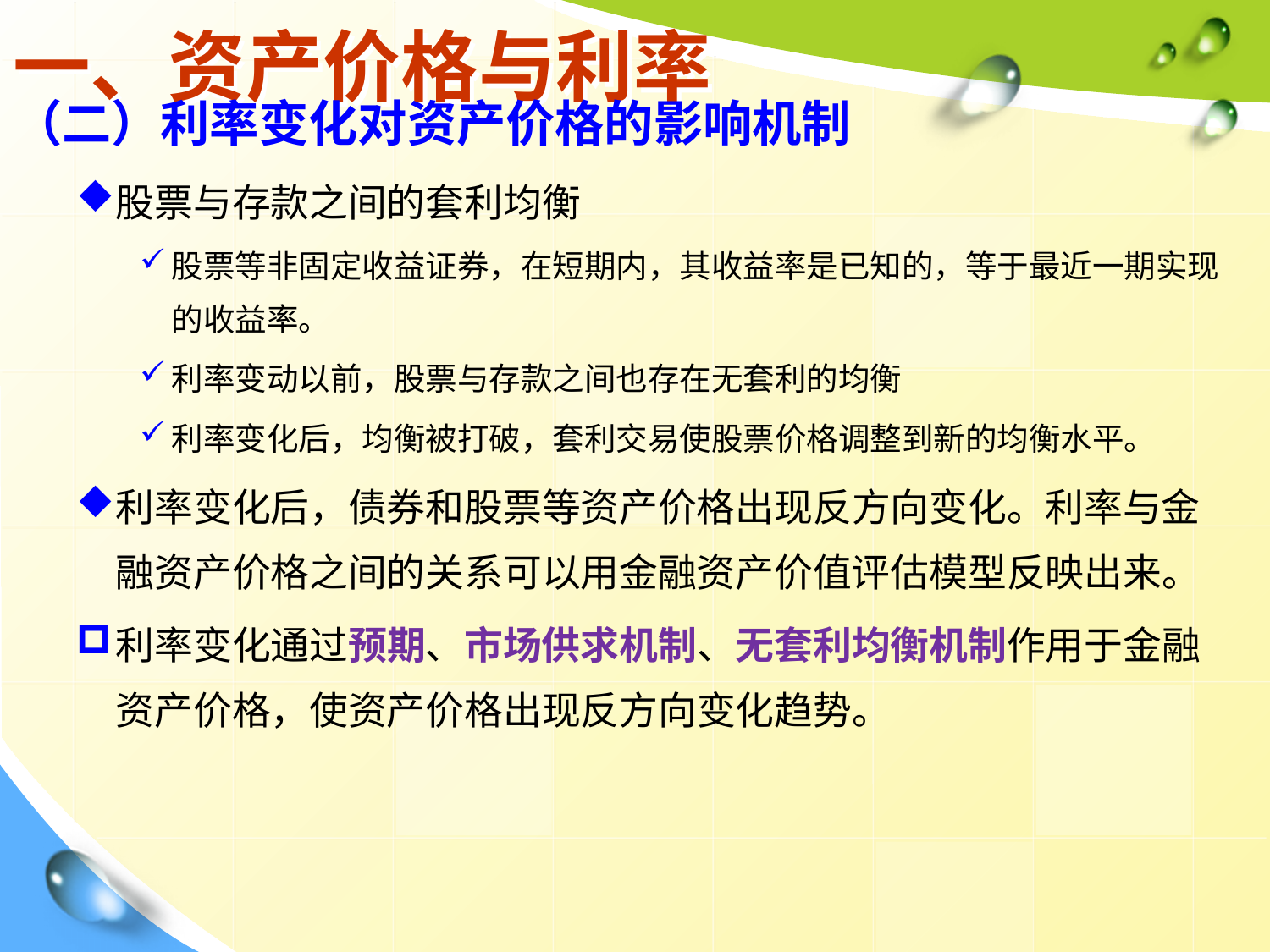

# 一、资产价格与利率
（二）利率变化对资产价格的影响机制
股票与存款之间的套利均衡
股票等非固定收益证券，在短期内，其收益率是已知的，等于最近一期实现的收益率。
利率变动以前，股票与存款之间也存在无套利的均衡
利率变化后，均衡被打破，套利交易使股票价格调整到新的均衡水平。
利率变化后，债券和股票等资产价格出现反方向变化。利率与金融资产价格之间的关系可以用金融资产价值评估模型反映出来。
利率变化通过预期、市场供求机制、无套利均衡机制作用于金融资产价格，使资产价格出现反方向变化趋势。